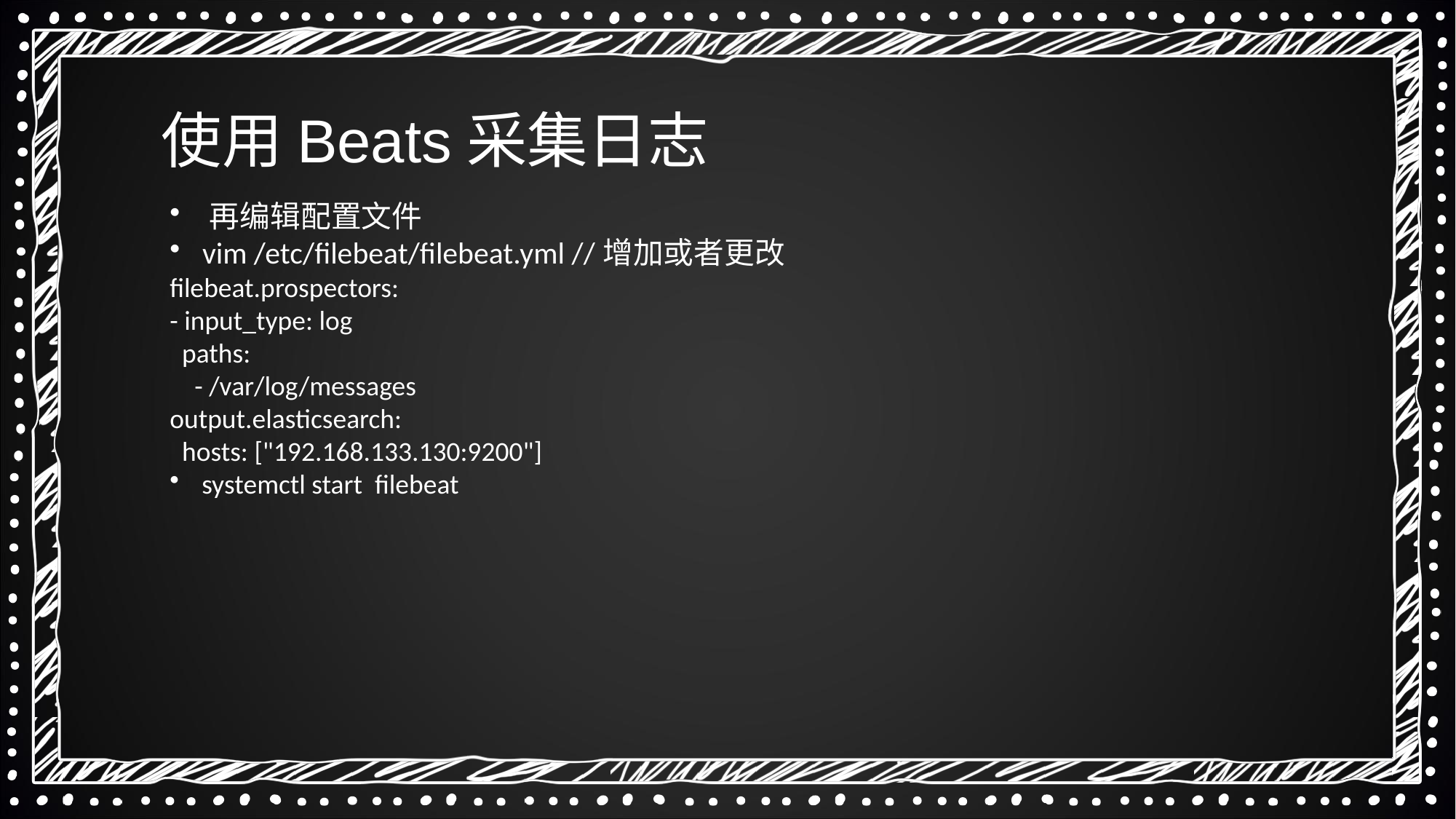

使用Beats采集日志
 再编辑配置文件
 vim /etc/filebeat/filebeat.yml //增加或者更改
filebeat.prospectors:
- input_type: log
  paths:
    - /var/log/messages
output.elasticsearch:
  hosts: ["192.168.133.130:9200"]
 systemctl start  filebeat